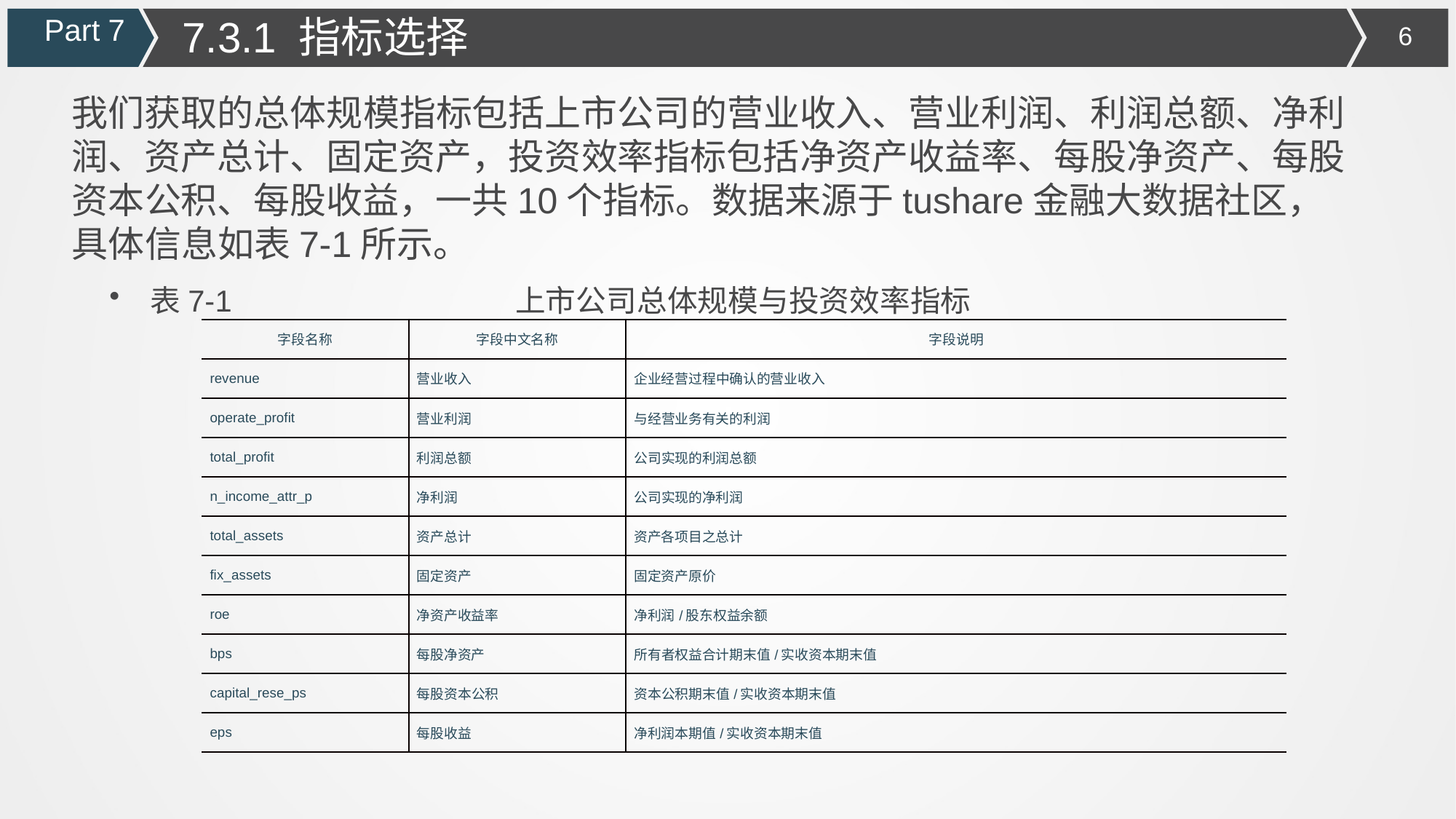

7.3.1 指标选择
Part 7
# 我们获取的总体规模指标包括上市公司的营业收入、营业利润、利润总额、净利润、资产总计、固定资产，投资效率指标包括净资产收益率、每股净资产、每股资本公积、每股收益，一共10个指标。数据来源于tushare金融大数据社区，具体信息如表7-1所示。
表7-1                                 上市公司总体规模与投资效率指标
| 字段名称 | 字段中文名称 | 字段说明 |
| --- | --- | --- |
| revenue | 营业收入 | 企业经营过程中确认的营业收入 |
| operate\_profit | 营业利润 | 与经营业务有关的利润 |
| total\_profit | 利润总额 | 公司实现的利润总额 |
| n\_income\_attr\_p | 净利润 | 公司实现的净利润 |
| total\_assets | 资产总计 | 资产各项目之总计 |
| fix\_assets | 固定资产 | 固定资产原价 |
| roe | 净资产收益率 | 净利润/股东权益余额 |
| bps | 每股净资产 | 所有者权益合计期末值/实收资本期末值 |
| capital\_rese\_ps | 每股资本公积 | 资本公积期末值/实收资本期末值 |
| eps | 每股收益 | 净利润本期值/实收资本期末值 |